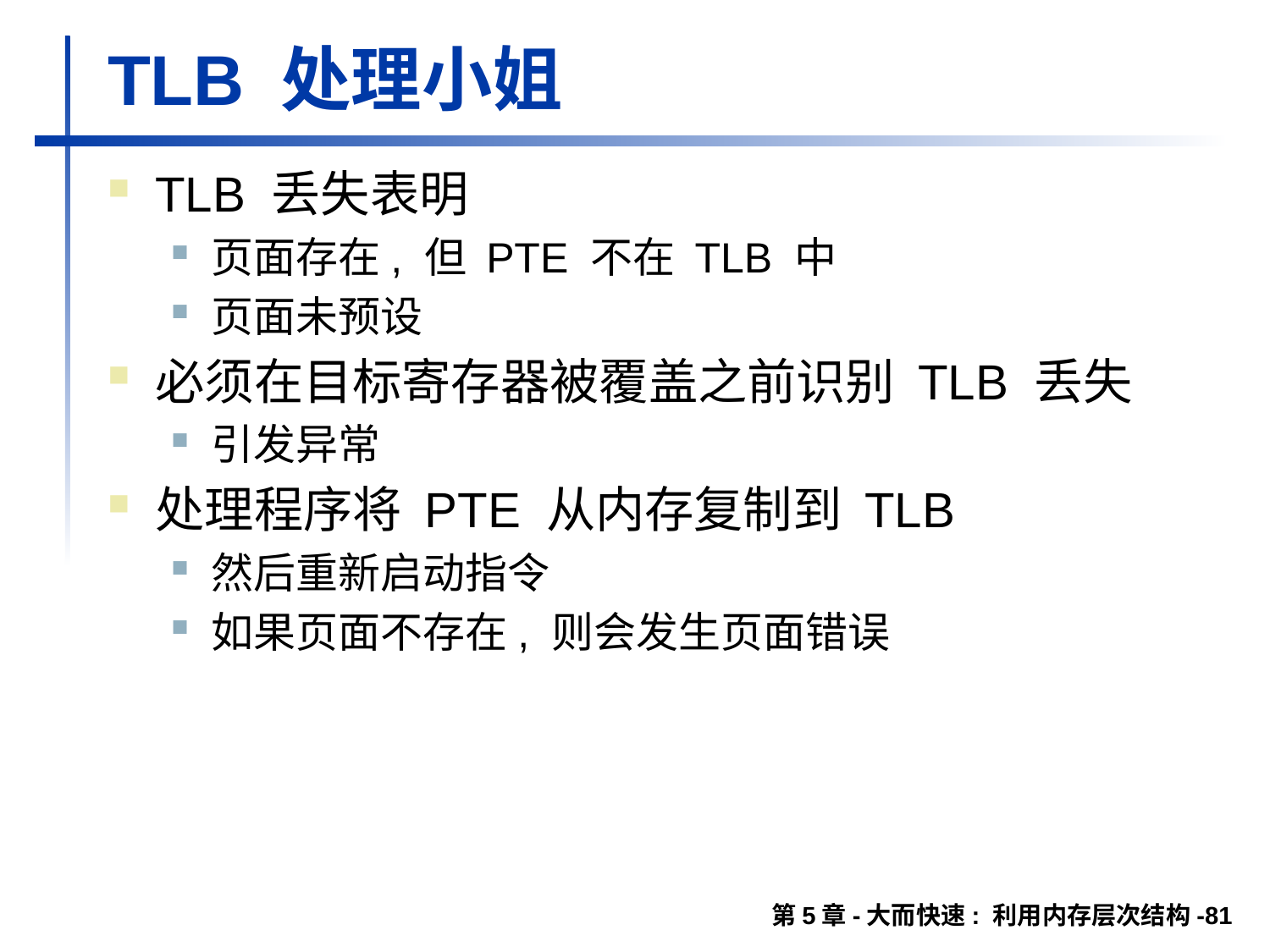

# TLB 处理小姐
TLB 丢失表明
页面存在, 但 PTE 不在 TLB 中
页面未预设
必须在目标寄存器被覆盖之前识别 TLB 丢失
引发异常
处理程序将 PTE 从内存复制到 TLB
然后重新启动指令
如果页面不存在, 则会发生页面错误
第5章-大而快速: 利用内存层次结构-81